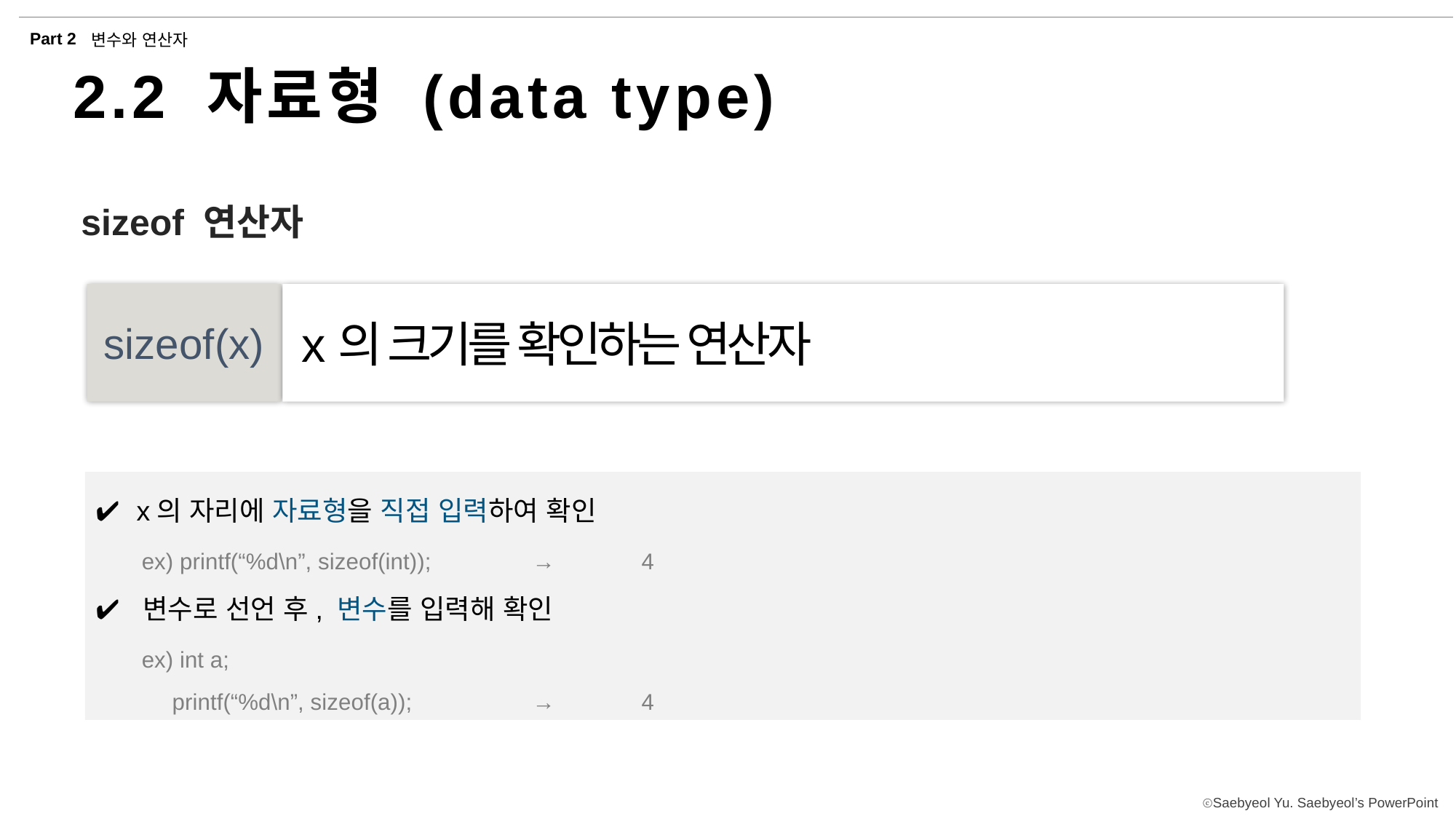

Part 2
변수와 연산자
2.2 자료형 (data type)
sizeof 연산자

x의 크기를 확인하는 연산자
sizeof(x)
✔ x의 자리에 자료형을 직접 입력하여 확인
      ex) printf(“%d\n”, sizeof(int));	→	4
✔ 변수로 선언 후, 변수를 입력해 확인
      ex) int a;
            printf(“%d\n”, sizeof(a));		→	4